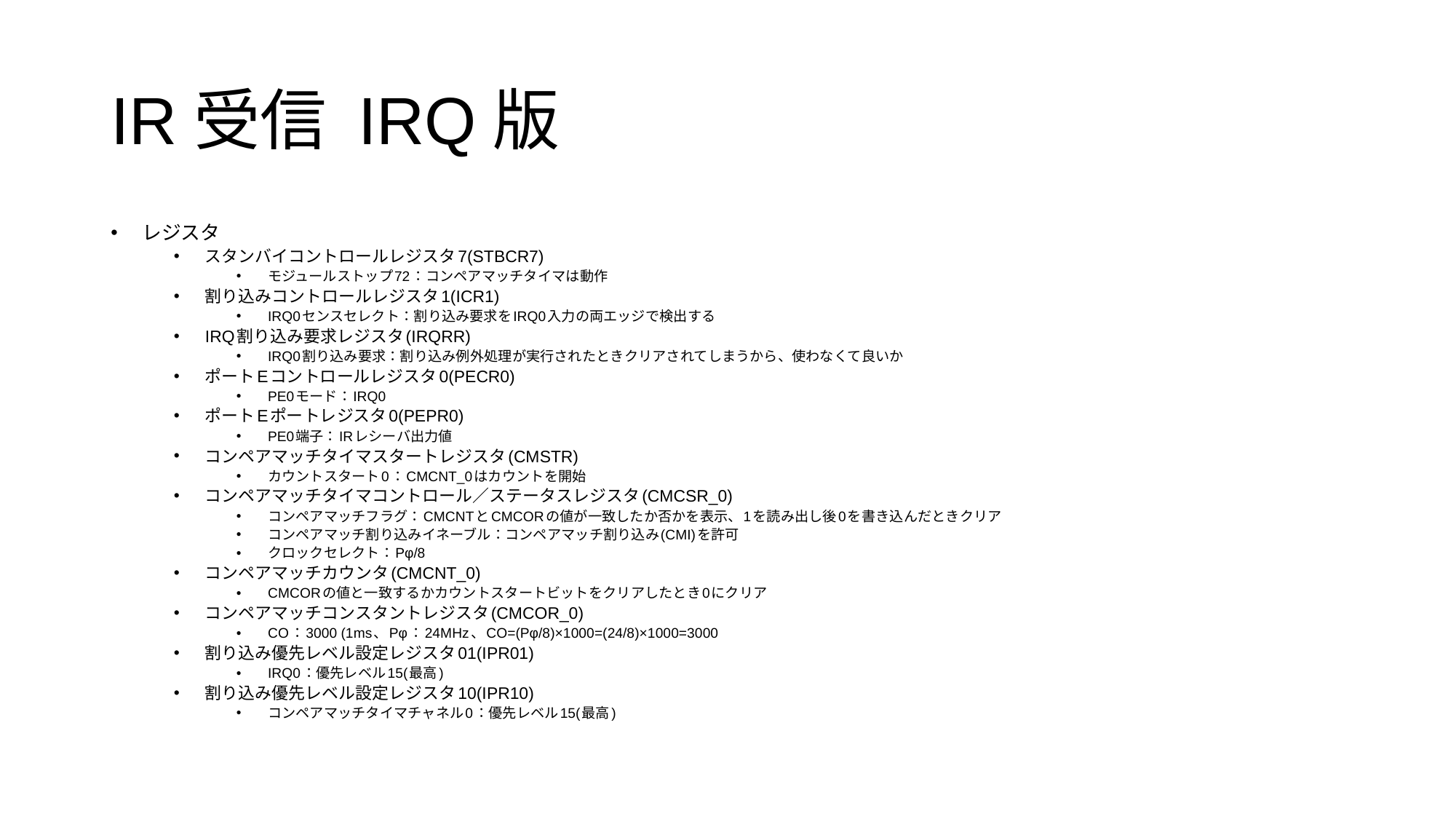

# IR受信 IRQ版
レジスタ
スタンバイコントロールレジスタ7(STBCR7)
モジュールストップ72：コンペアマッチタイマは動作
割り込みコントロールレジスタ1(ICR1)
IRQ0センスセレクト：割り込み要求をIRQ0入力の両エッジで検出する
IRQ割り込み要求レジスタ(IRQRR)
IRQ0割り込み要求：割り込み例外処理が実行されたときクリアされてしまうから、使わなくて良いか
ポートEコントロールレジスタ0(PECR0)
PE0モード：IRQ0
ポートEポートレジスタ0(PEPR0)
PE0端子：IRレシーバ出力値
コンペアマッチタイマスタートレジスタ(CMSTR)
カウントスタート0：CMCNT_0はカウントを開始
コンペアマッチタイマコントロール／ステータスレジスタ(CMCSR_0)
コンペアマッチフラグ：CMCNTとCMCORの値が一致したか否かを表示、1を読み出し後0を書き込んだときクリア
コンペアマッチ割り込みイネーブル：コンペアマッチ割り込み(CMI)を許可
クロックセレクト：Pφ/8
コンペアマッチカウンタ(CMCNT_0)
CMCORの値と一致するかカウントスタートビットをクリアしたとき0にクリア
コンペアマッチコンスタントレジスタ(CMCOR_0)
CO：3000 (1ms、Pφ：24MHz、CO=(Pφ/8)×1000=(24/8)×1000=3000
割り込み優先レベル設定レジスタ01(IPR01)
IRQ0：優先レベル15(最高)
割り込み優先レベル設定レジスタ10(IPR10)
コンペアマッチタイマチャネル0：優先レベル15(最高)